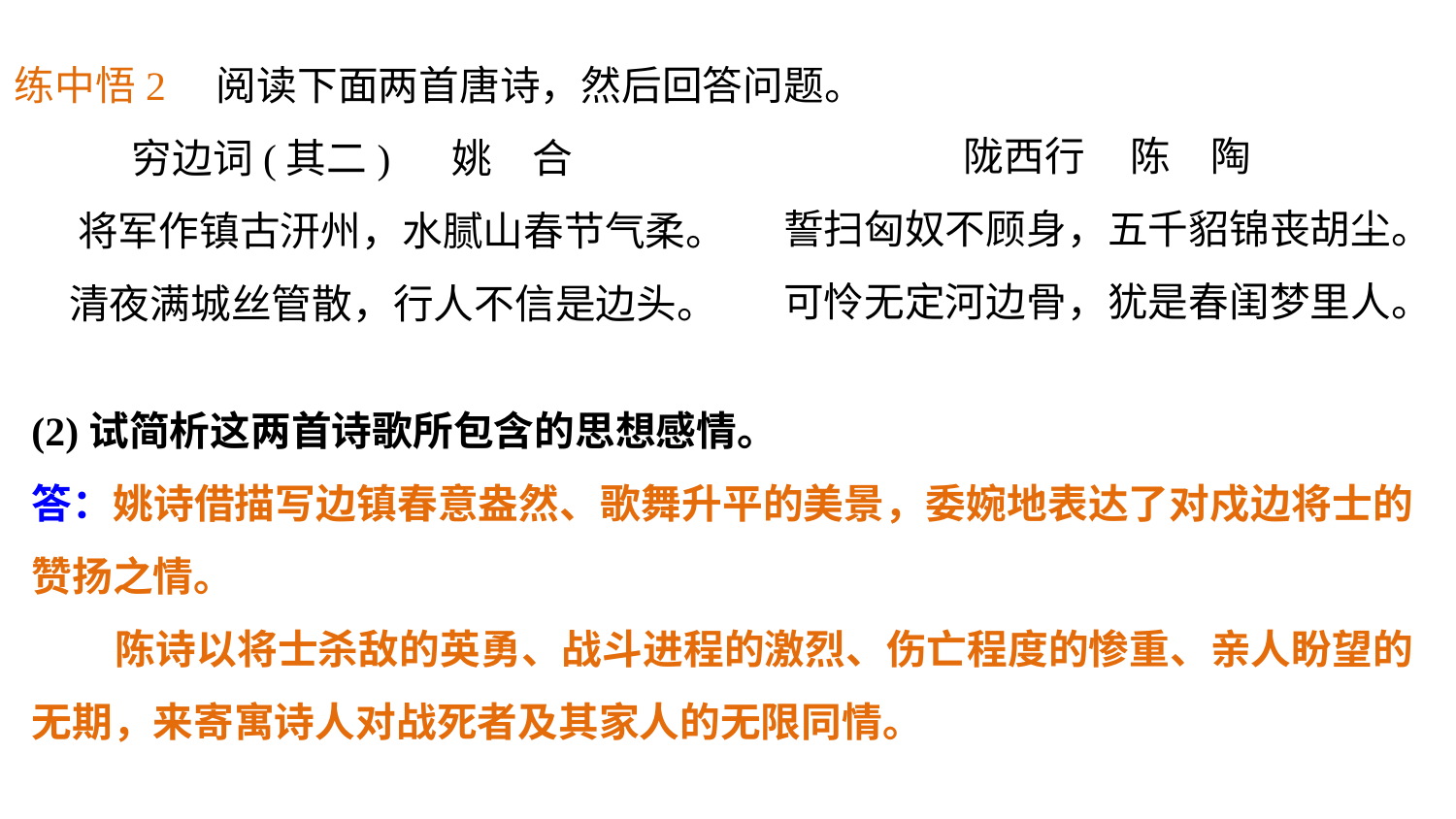

练中悟2　阅读下面两首唐诗，然后回答问题。
            穷边词(其二)     姚　合
      将军作镇古汧州，水腻山春节气柔。
     清夜满城丝管散，行人不信是边头。
陇西行     陈　陶
誓扫匈奴不顾身，五千貂锦丧胡尘。
可怜无定河边骨，犹是春闺梦里人。
(2)试简析这两首诗歌所包含的思想感情。
答：姚诗借描写边镇春意盎然、歌舞升平的美景，委婉地表达了对戍边将士的赞扬之情。
        陈诗以将士杀敌的英勇、战斗进程的激烈、伤亡程度的惨重、亲人盼望的无期，来寄寓诗人对战死者及其家人的无限同情。